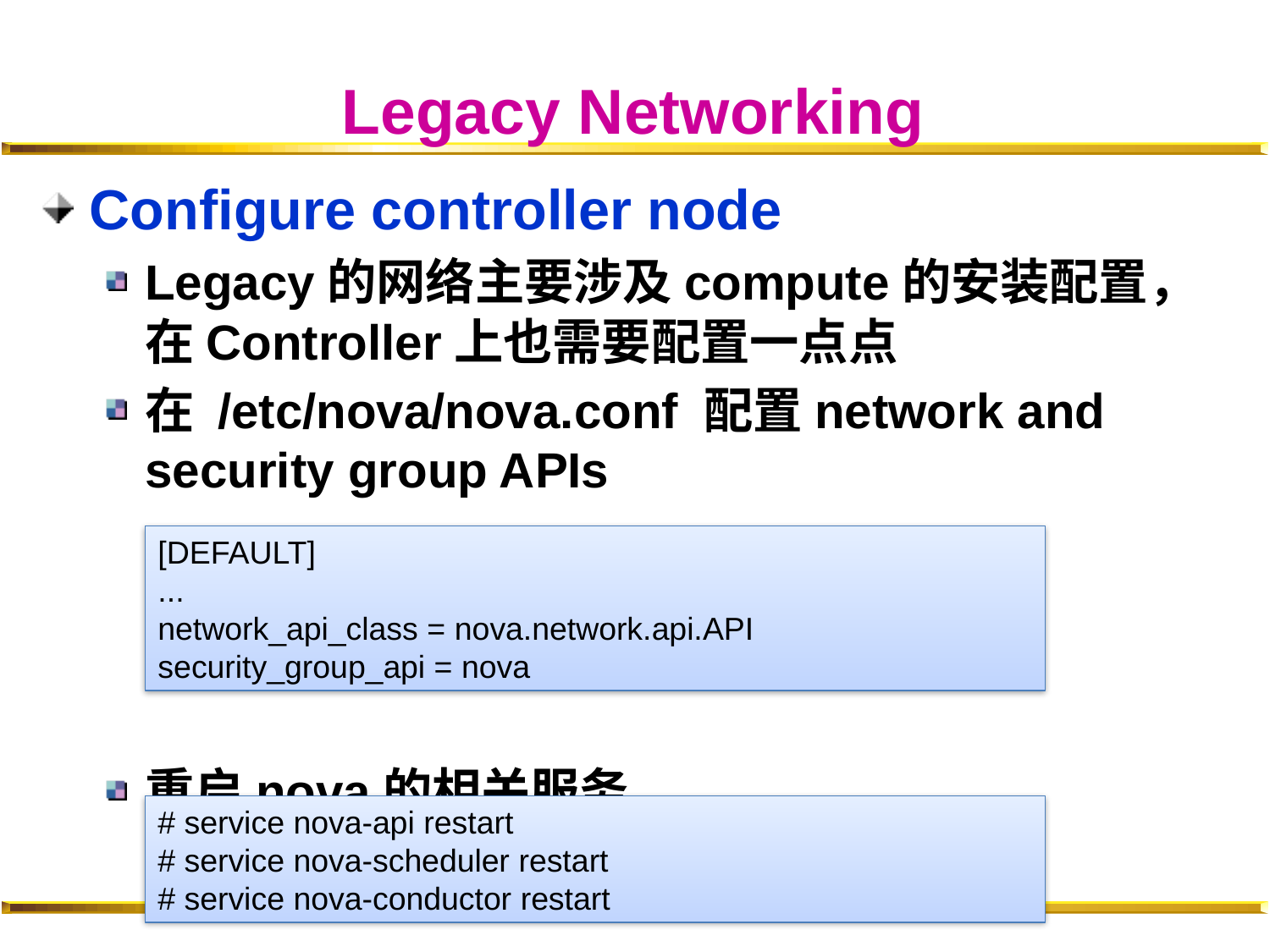

# Legacy Networking
Configure controller node
Legacy的网络主要涉及compute的安装配置，在Controller上也需要配置一点点
在 /etc/nova/nova.conf 配置network and security group APIs

重启nova的相关服务
[DEFAULT]
...
network_api_class = nova.network.api.API
security_group_api = nova
# service nova-api restart
# service nova-scheduler restart
# service nova-conductor restart